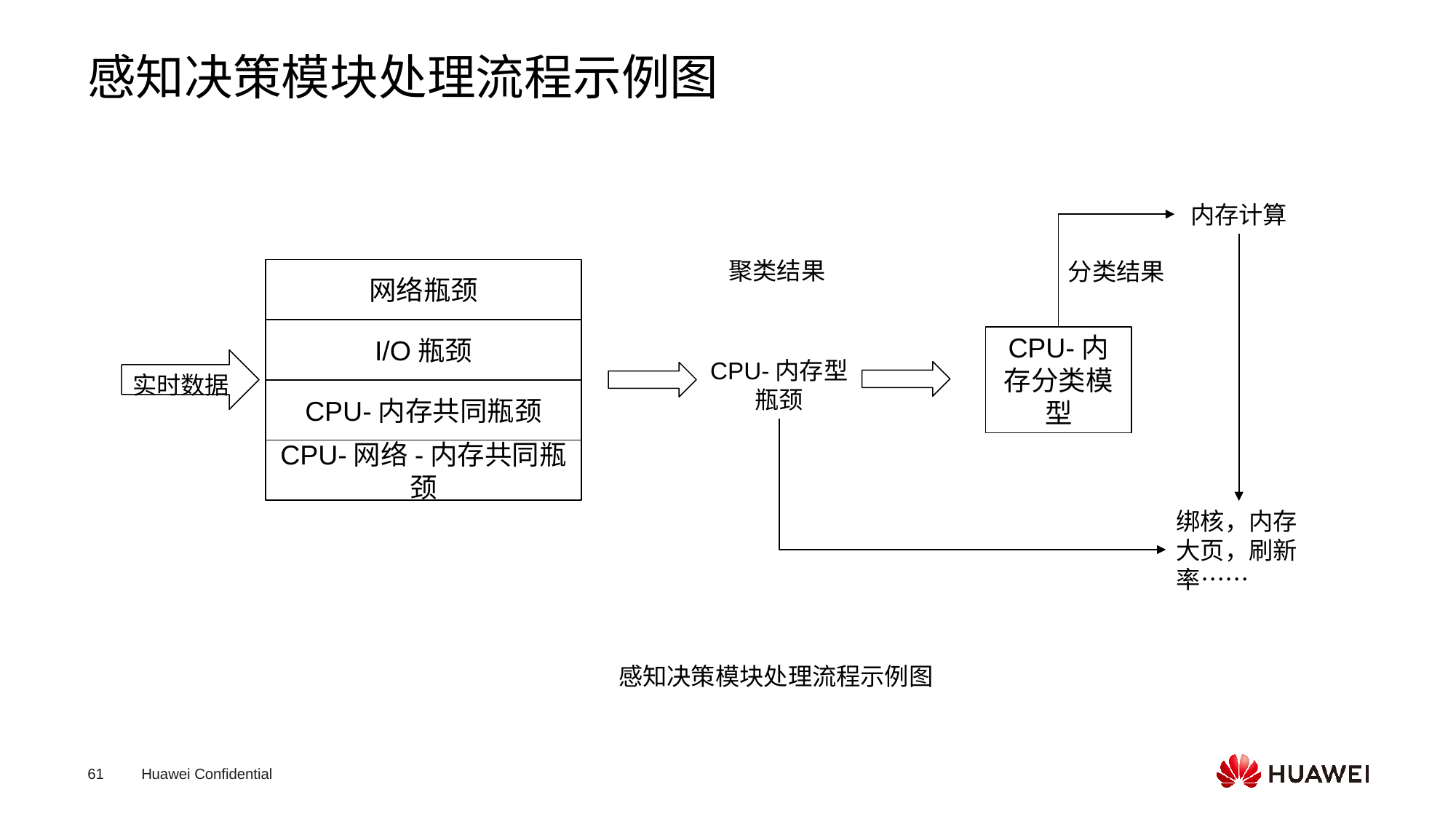

# 感知决策模块处理流程示例图
内存计算
聚类结果
分类结果
网络瓶颈
I/O瓶颈
CPU-内存分类模型
实时数据
CPU-内存型瓶颈

CPU-内存共同瓶颈
CPU-网络-内存共同瓶颈
绑核，内存大页，刷新率……
感知决策模块处理流程示例图